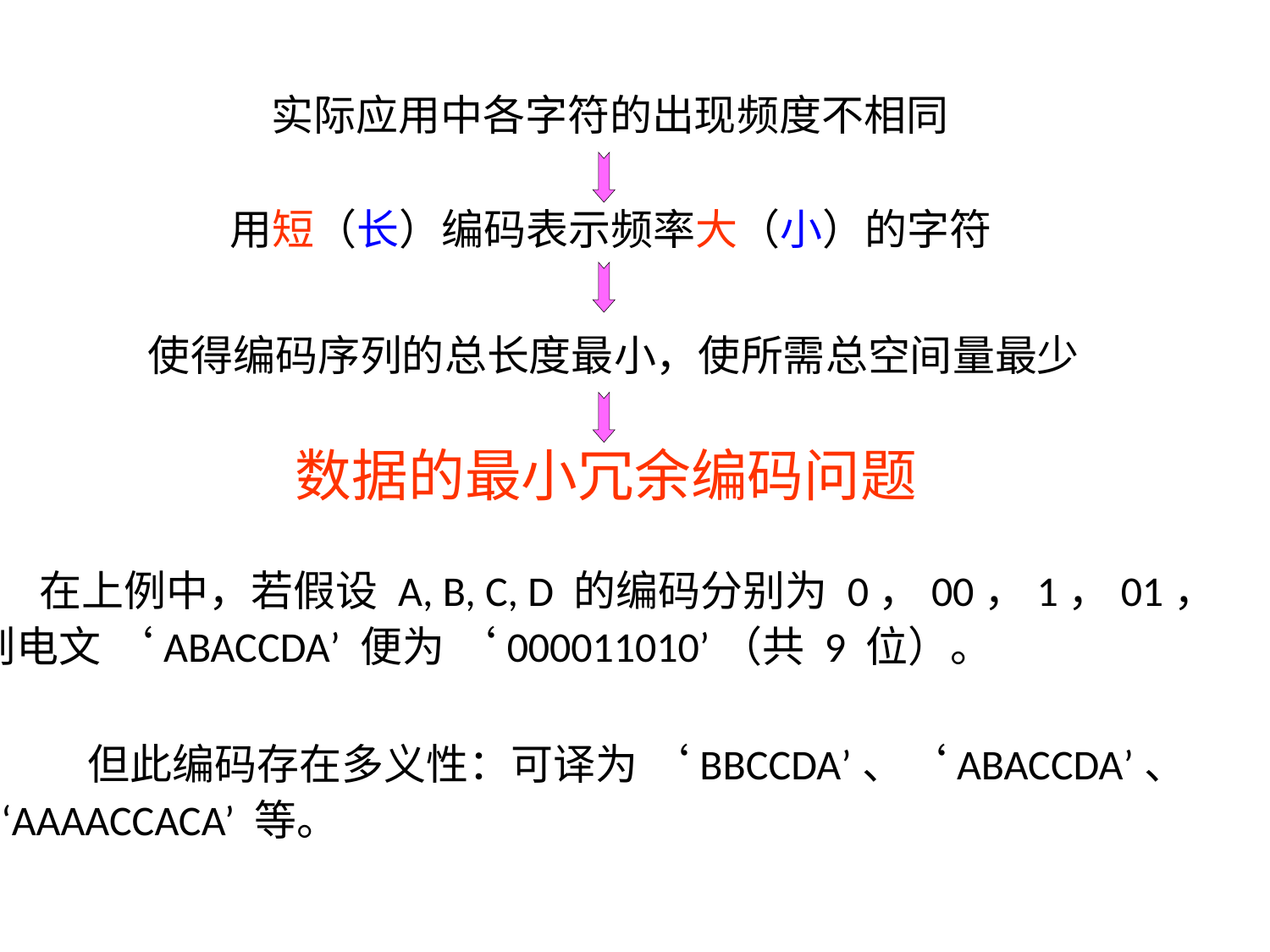

实际应用中各字符的出现频度不相同

用短（长）编码表示频率大（小）的字符

使得编码序列的总长度最小，使所需总空间量最少

数据的最小冗余编码问题
        在上例中，若假设 A, B, C, D 的编码分别为 0，00，1，01，
则电文 ‘ABACCDA’ 便为 ‘000011010’（共 9 位）。
        但此编码存在多义性：可译为 ‘BBCCDA’、‘ABACCDA’、
‘AAAACCACA’ 等。